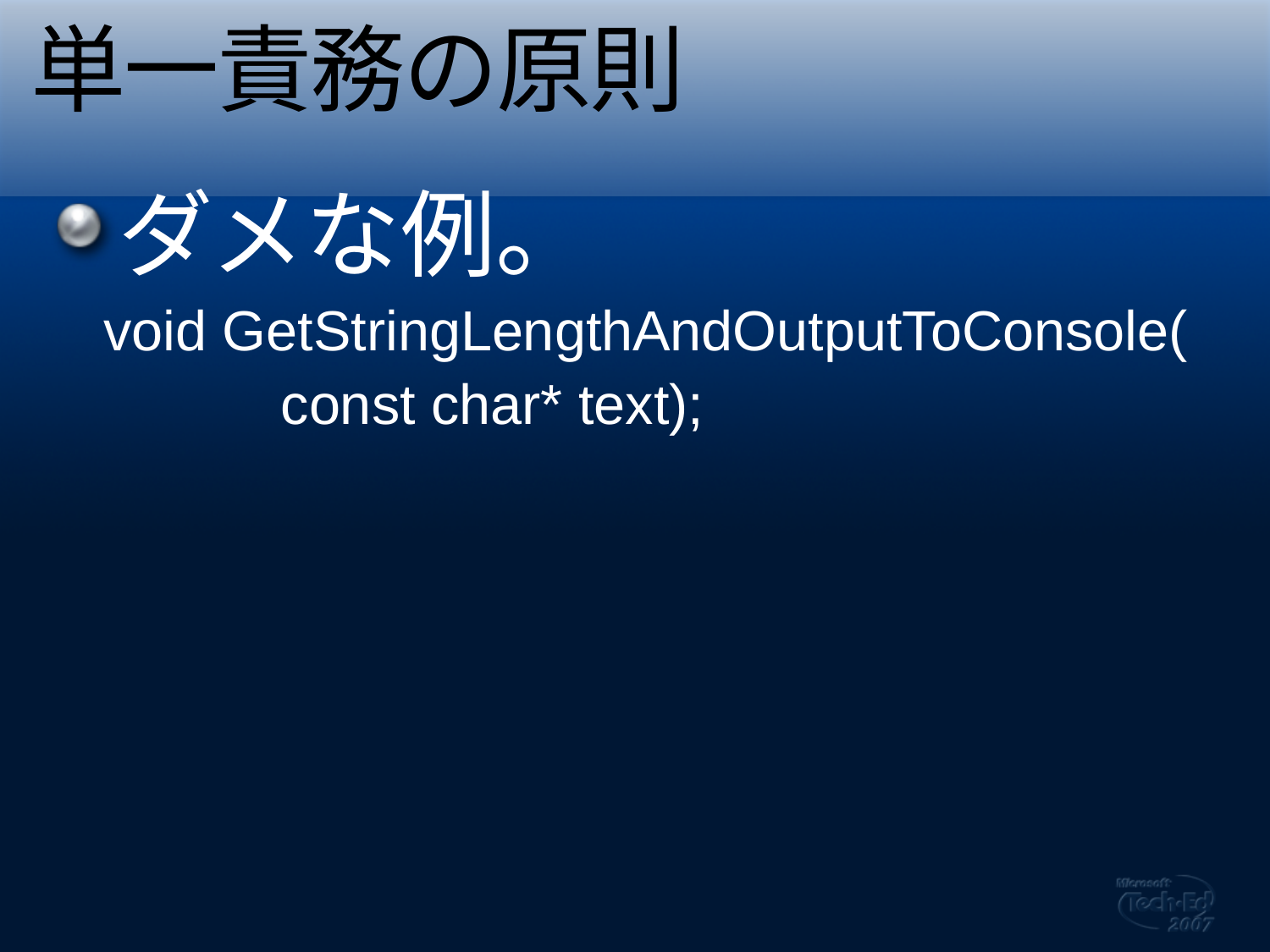

# 単一責務の原則
ダメな例。
void GetStringLengthAndOutputToConsole(
    	const char* text);